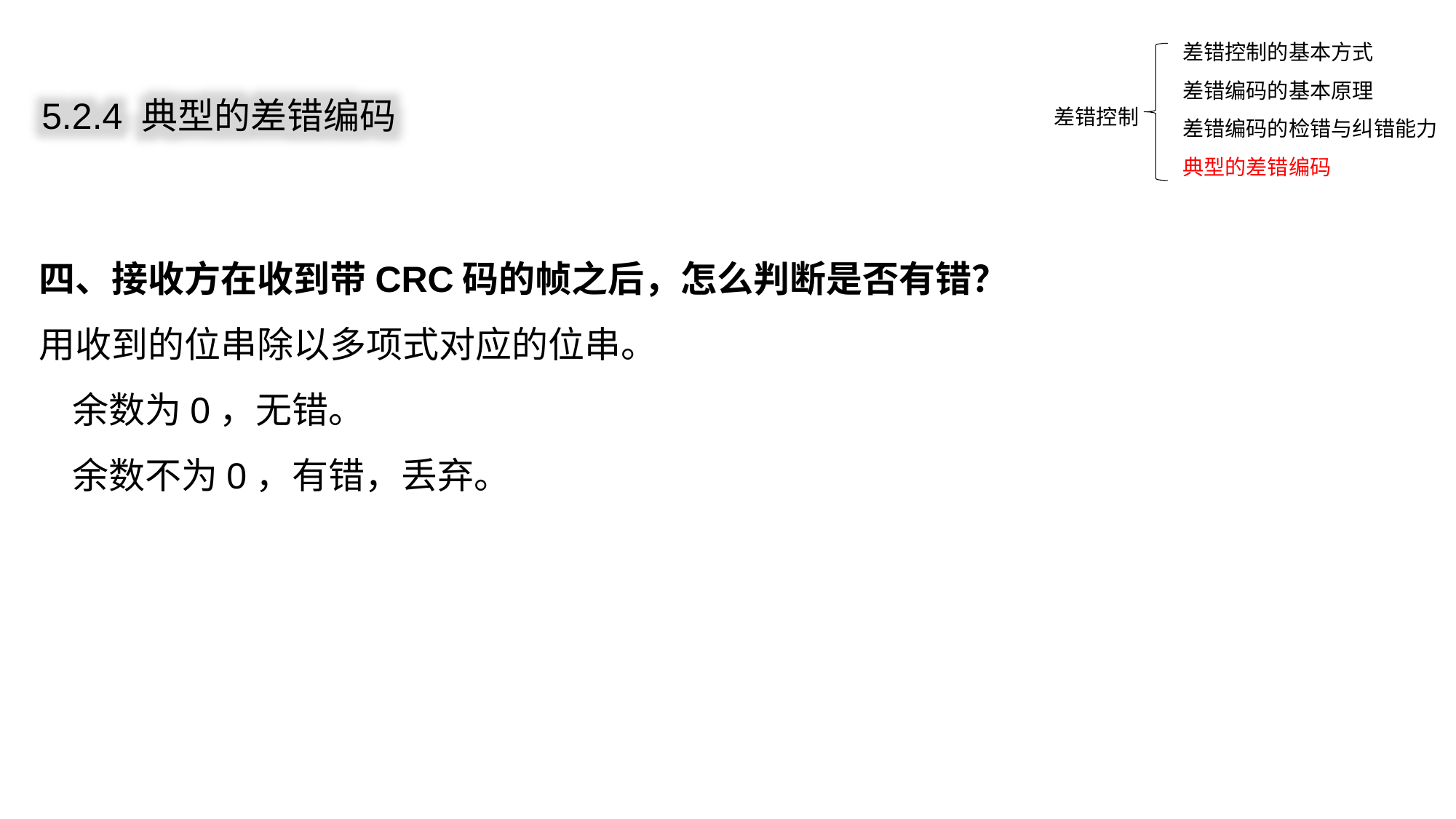

差错控制的基本方式
差错编码的基本原理
差错编码的检错与纠错能力
典型的差错编码

5.2.4 典型的差错编码
差错控制
四、接收方在收到带CRC码的帧之后，怎么判断是否有错？
用收到的位串除以多项式对应的位串。
   余数为0，无错。
   余数不为0，有错，丢弃。